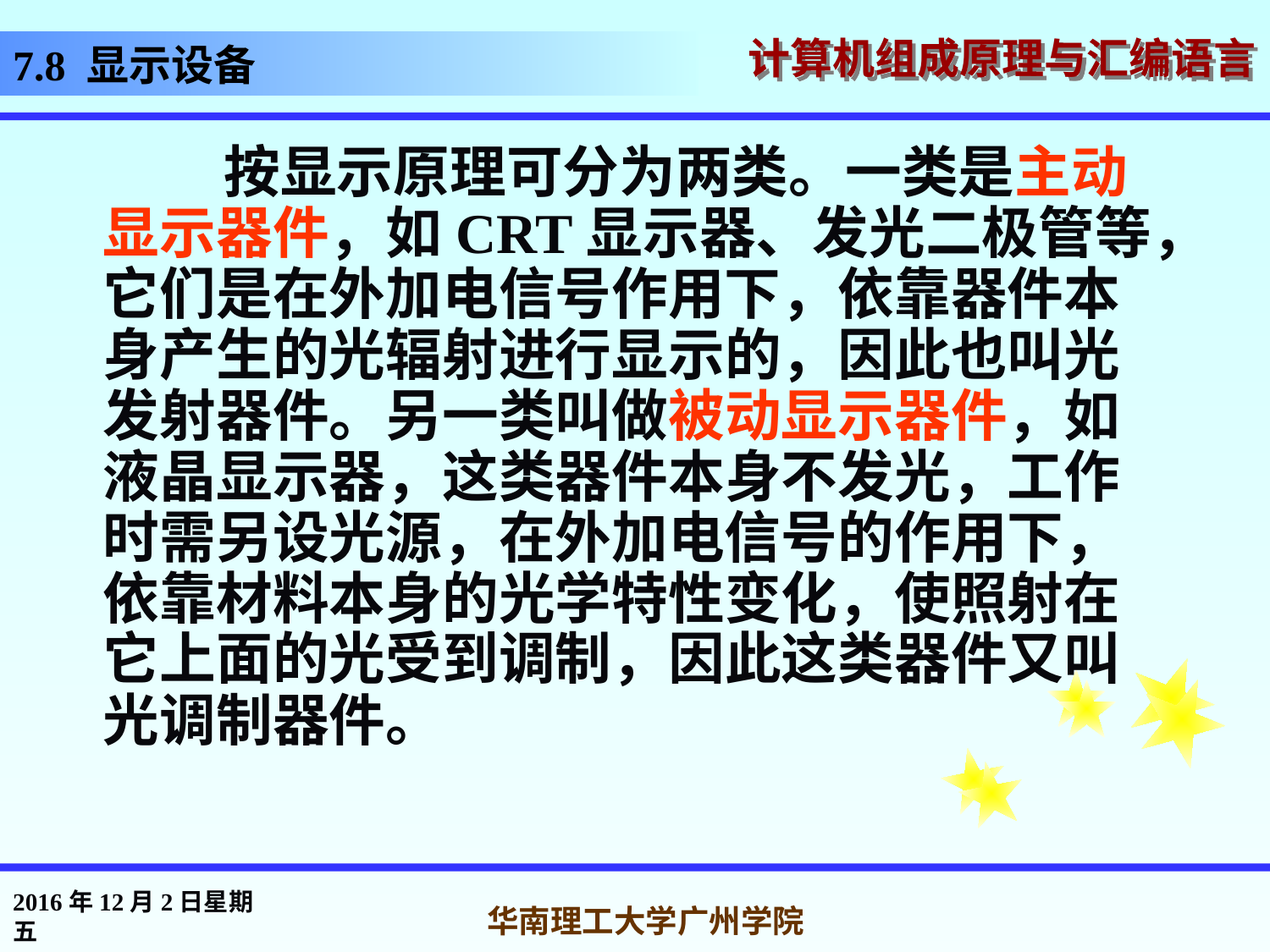

# 7.8 显示设备
            按显示原理可分为两类。一类是主动显示器件，如CRT显示器、发光二极管等，它们是在外加电信号作用下，依靠器件本身产生的光辐射进行显示的，因此也叫光发射器件。另一类叫做被动显示器件，如液晶显示器，这类器件本身不发光，工作时需另设光源，在外加电信号的作用下，依靠材料本身的光学特性变化，使照射在它上面的光受到调制，因此这类器件又叫光调制器件。
2016年12月2日星期五
华南理工大学广州学院